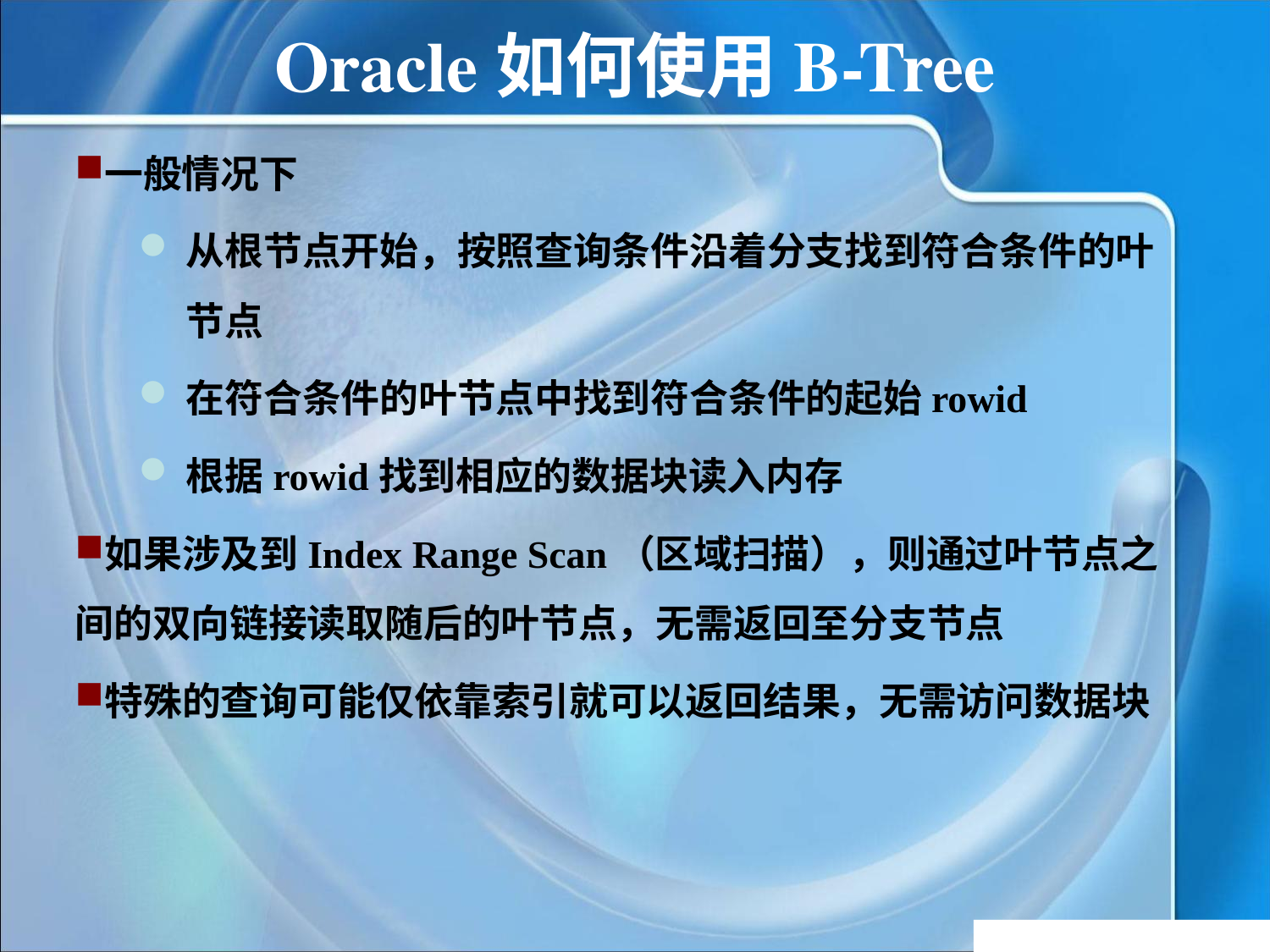

# Oracle如何使用B-Tree
一般情况下
从根节点开始，按照查询条件沿着分支找到符合条件的叶节点
在符合条件的叶节点中找到符合条件的起始rowid
根据rowid找到相应的数据块读入内存
如果涉及到Index Range Scan（区域扫描），则通过叶节点之间的双向链接读取随后的叶节点，无需返回至分支节点
特殊的查询可能仅依靠索引就可以返回结果，无需访问数据块

78